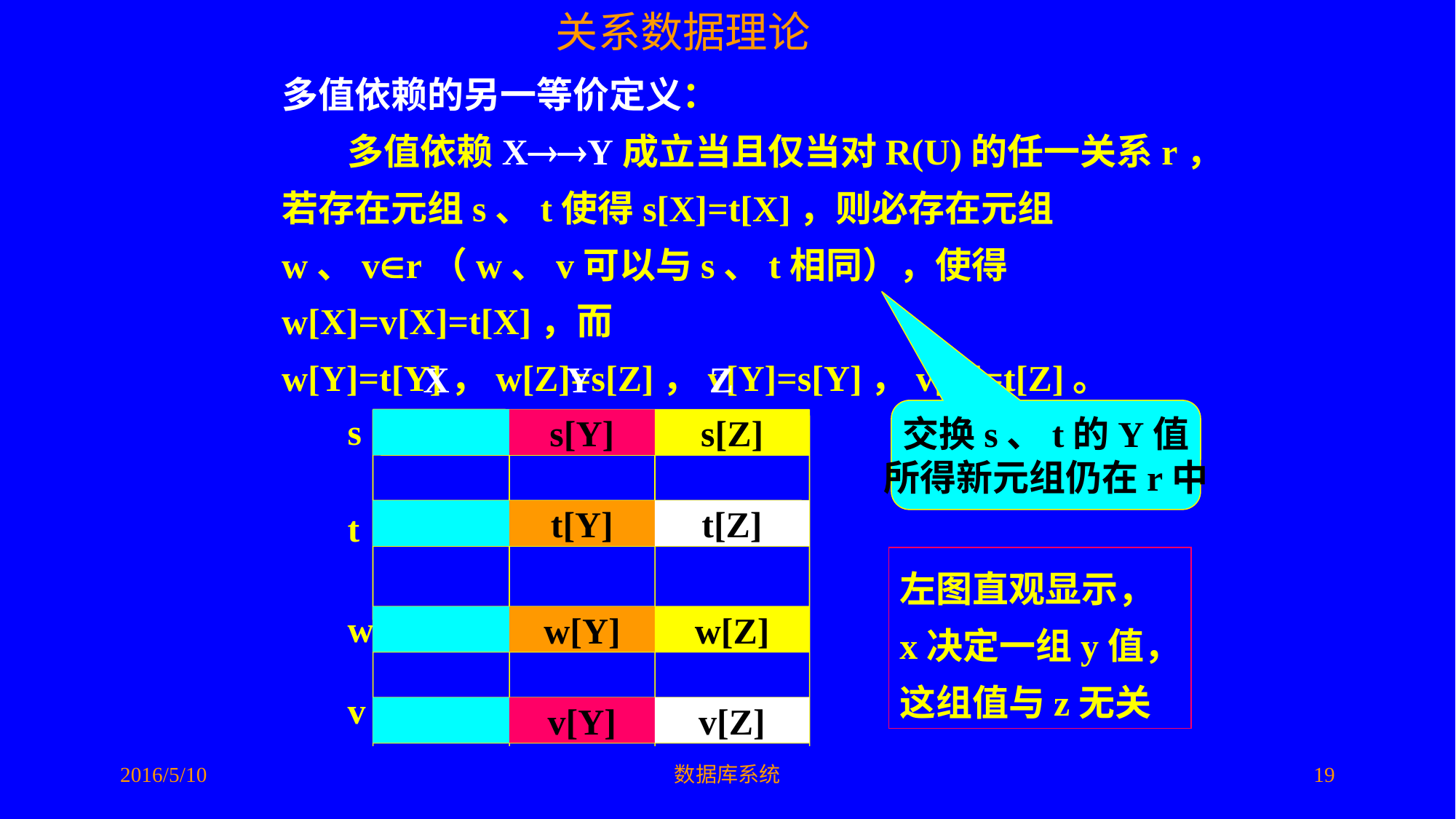

多值依赖的另一等价定义：
       多值依赖X→→Y成立当且仅当对R(U)的任一关系r，若存在元组s、t使得s[X]=t[X]，则必存在元组w、v∈r（w、v可以与s、t相同），使得w[X]=v[X]=t[X]，而w[Y]=t[Y]，w[Z]=s[Z]，v[Y]=s[Y]，v[Z]=t[Z]。
X             Y             Z
交换s、t的Y值
所得新元组仍在r中
s

s[Y]
s[Z]
t

t[Y]
t[Z]
左图直观显示，
x决定一组y值，
这组值与z无关
w

w[Y]
w[Z]
v

v[Y]
v[Z]
2016/5/10
数据库系统
19